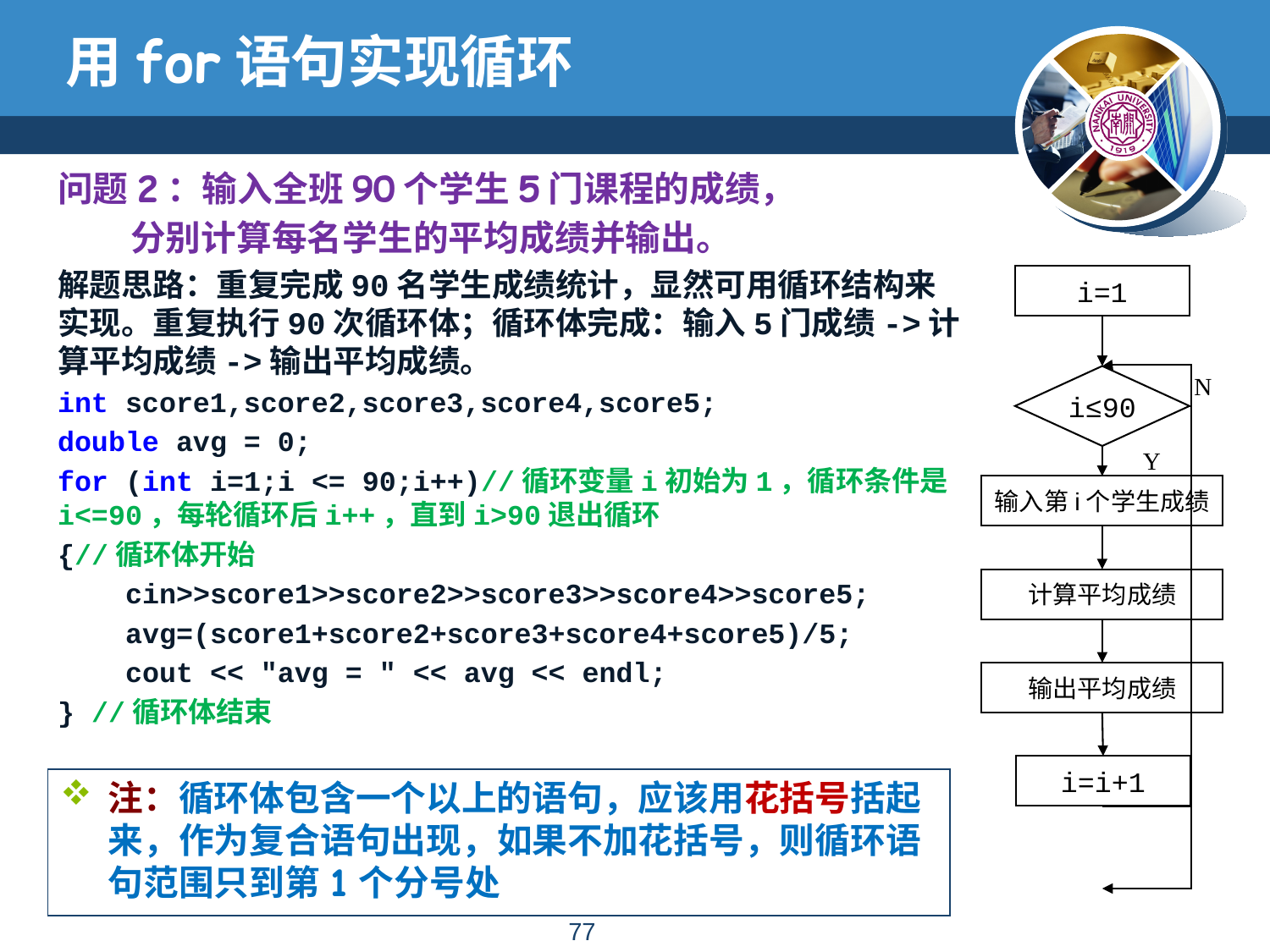

# 用for语句实现循环
问题2：输入全班90个学生5门课程的成绩，
        分别计算每名学生的平均成绩并输出。
解题思路：重复完成90名学生成绩统计，显然可用循环结构来实现。重复执行90次循环体；循环体完成：输入5门成绩->计算平均成绩->输出平均成绩。
int score1,score2,score3,score4,score5;
double avg = 0;
for (int i=1;i <= 90;i++)//循环变量i初始为1，循环条件是i<=90，每轮循环后i++，直到i>90退出循环
{//循环体开始
    cin>>score1>>score2>>score3>>score4>>score5;
    avg=(score1+score2+score3+score4+score5)/5;
    cout << "avg = " << avg << endl;
} //循环体结束

i=1
N
i≤90
Y
输入第i个学生成绩
计算平均成绩
输出平均成绩
i=i+1
注：循环体包含一个以上的语句，应该用花括号括起来，作为复合语句出现，如果不加花括号，则循环语句范围只到第1个分号处
77